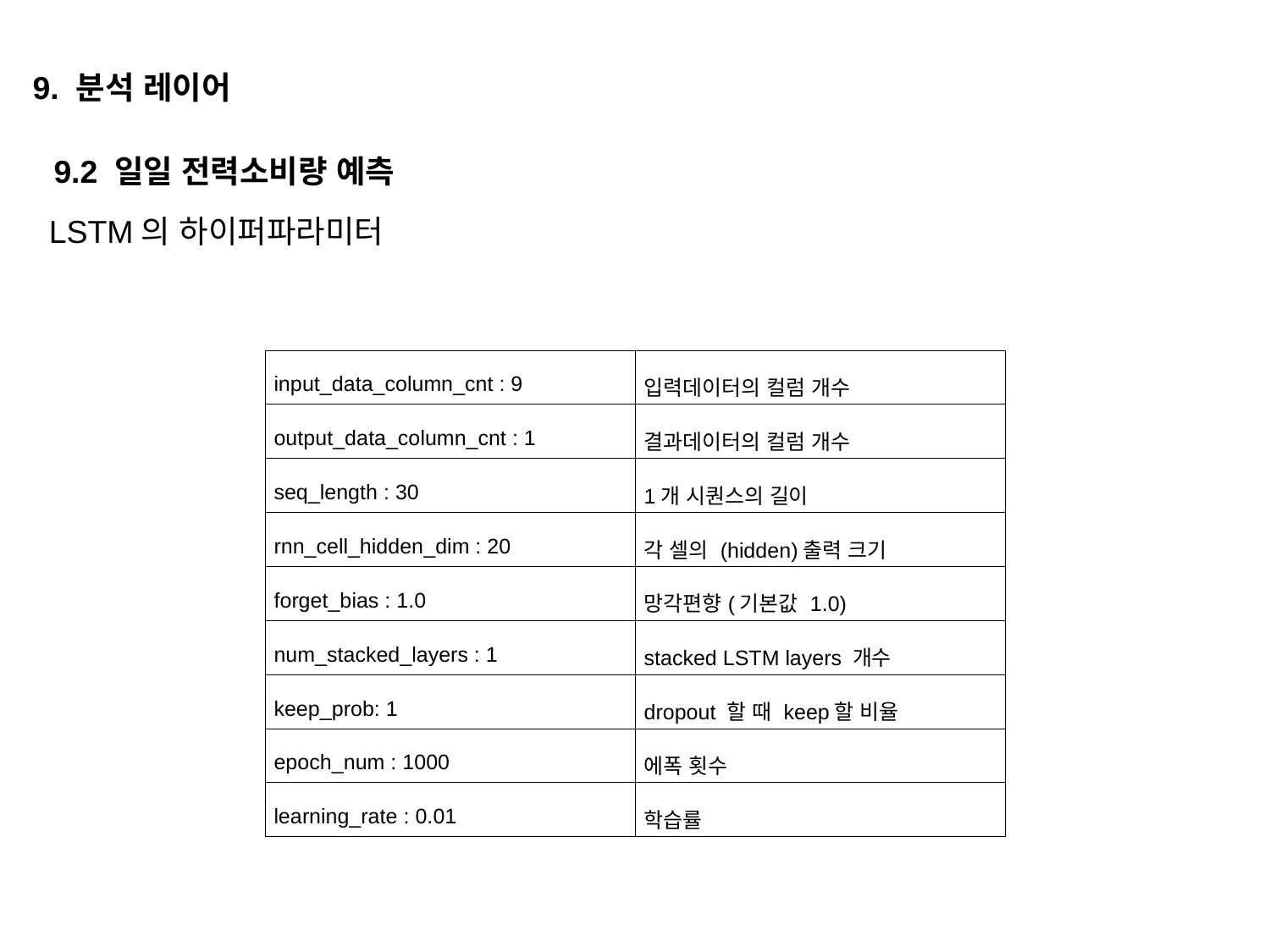

9. 분석 레이어
9.2 일일 전력소비량 예측
 LSTM의 하이퍼파라미터
| input\_data\_column\_cnt : 9 | 입력데이터의 컬럼 개수 |
| --- | --- |
| output\_data\_column\_cnt : 1 | 결과데이터의 컬럼 개수 |
| seq\_length : 30 | 1개 시퀀스의 길이 |
| rnn\_cell\_hidden\_dim : 20 | 각 셀의 (hidden)출력 크기 |
| forget\_bias : 1.0 | 망각편향(기본값 1.0) |
| num\_stacked\_layers : 1 | stacked LSTM layers 개수 |
| keep\_prob: 1 | dropout 할 때 keep할 비율 |
| epoch\_num : 1000 | 에폭 횟수 |
| learning\_rate : 0.01 | 학습률 |